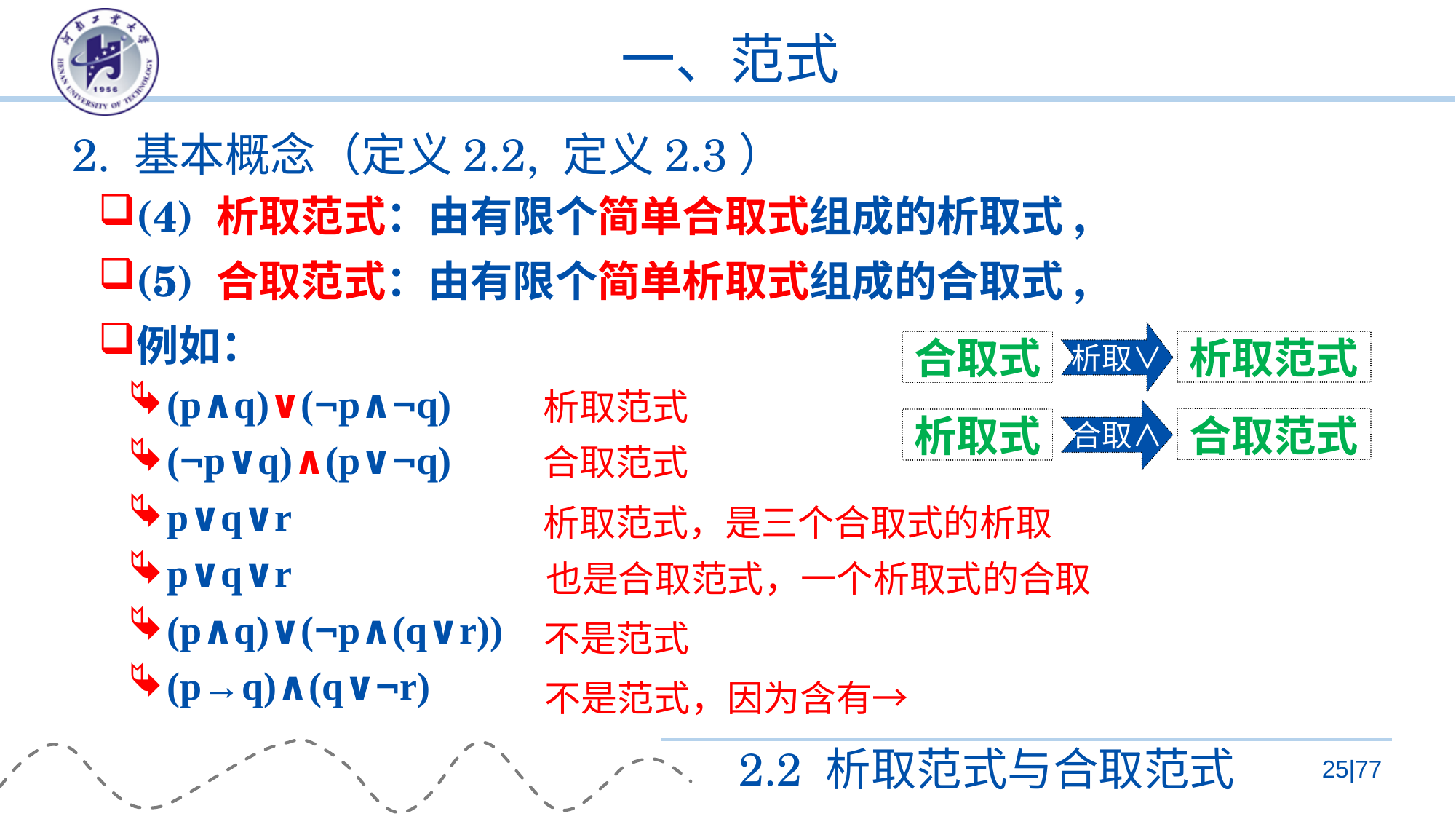

# 一、范式
2. 基本概念（定义2.2, 定义2.3）
(4) 析取范式：由有限个简单合取式组成的析取式,
(5) 合取范式：由有限个简单析取式组成的合取式,
例如：
(p∧q)∨(¬p∧¬q)
(¬p∨q)∧(p∨¬q)
p∨q∨r
p∨q∨r
(p∧q)∨(¬p∧(q∨r))
(p→q)∧(q∨¬r)
析取∨
析取范式
合取式
析取范式
合取∧
合取范式
析取式
合取范式
析取范式，是三个合取式的析取
也是合取范式，一个析取式的合取
不是范式
不是范式，因为含有→
2.2 析取范式与合取范式
25|77